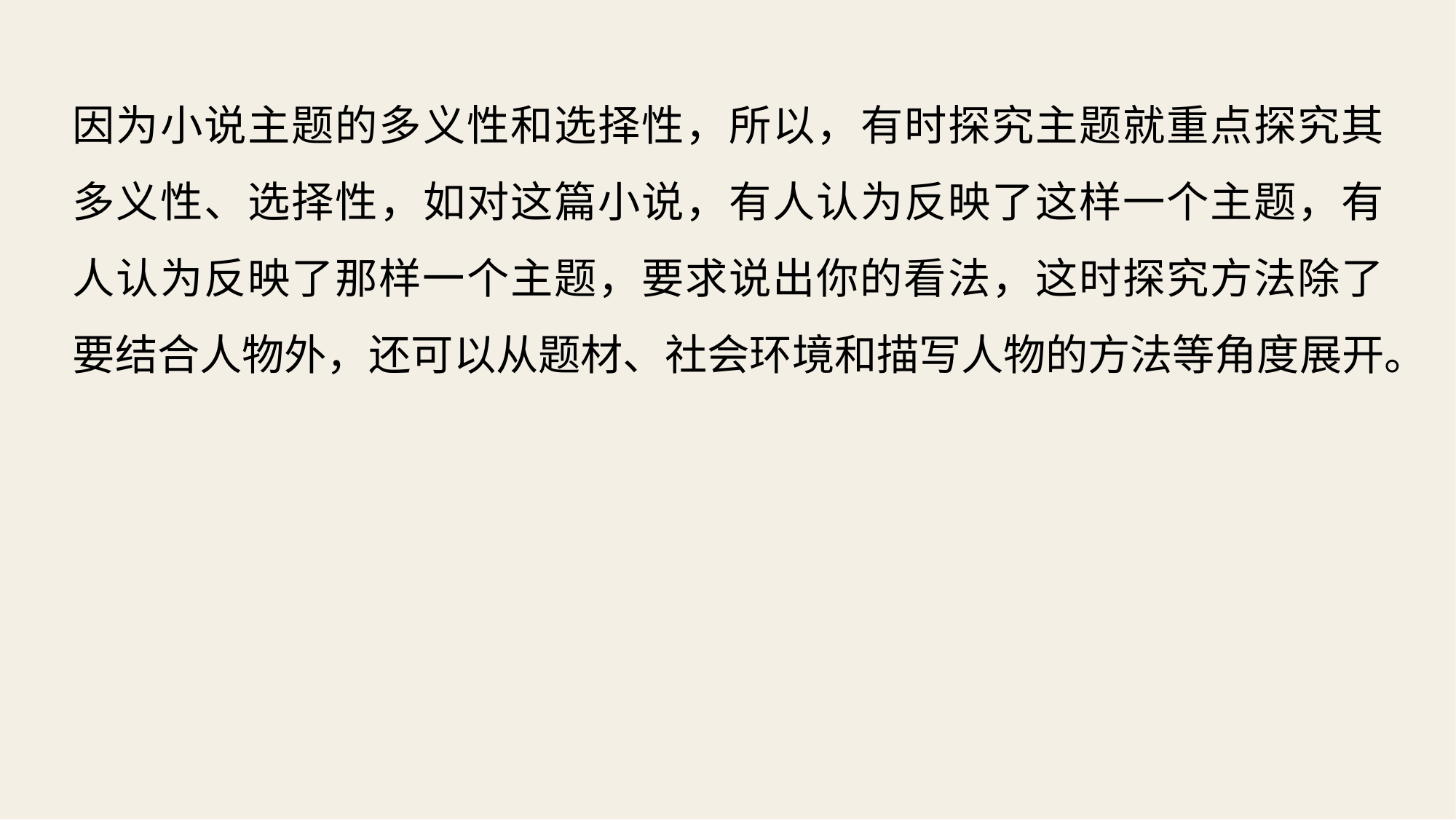

因为小说主题的多义性和选择性，所以，有时探究主题就重点探究其多义性、选择性，如对这篇小说，有人认为反映了这样一个主题，有人认为反映了那样一个主题，要求说出你的看法，这时探究方法除了要结合人物外，还可以从题材、社会环境和描写人物的方法等角度展开。